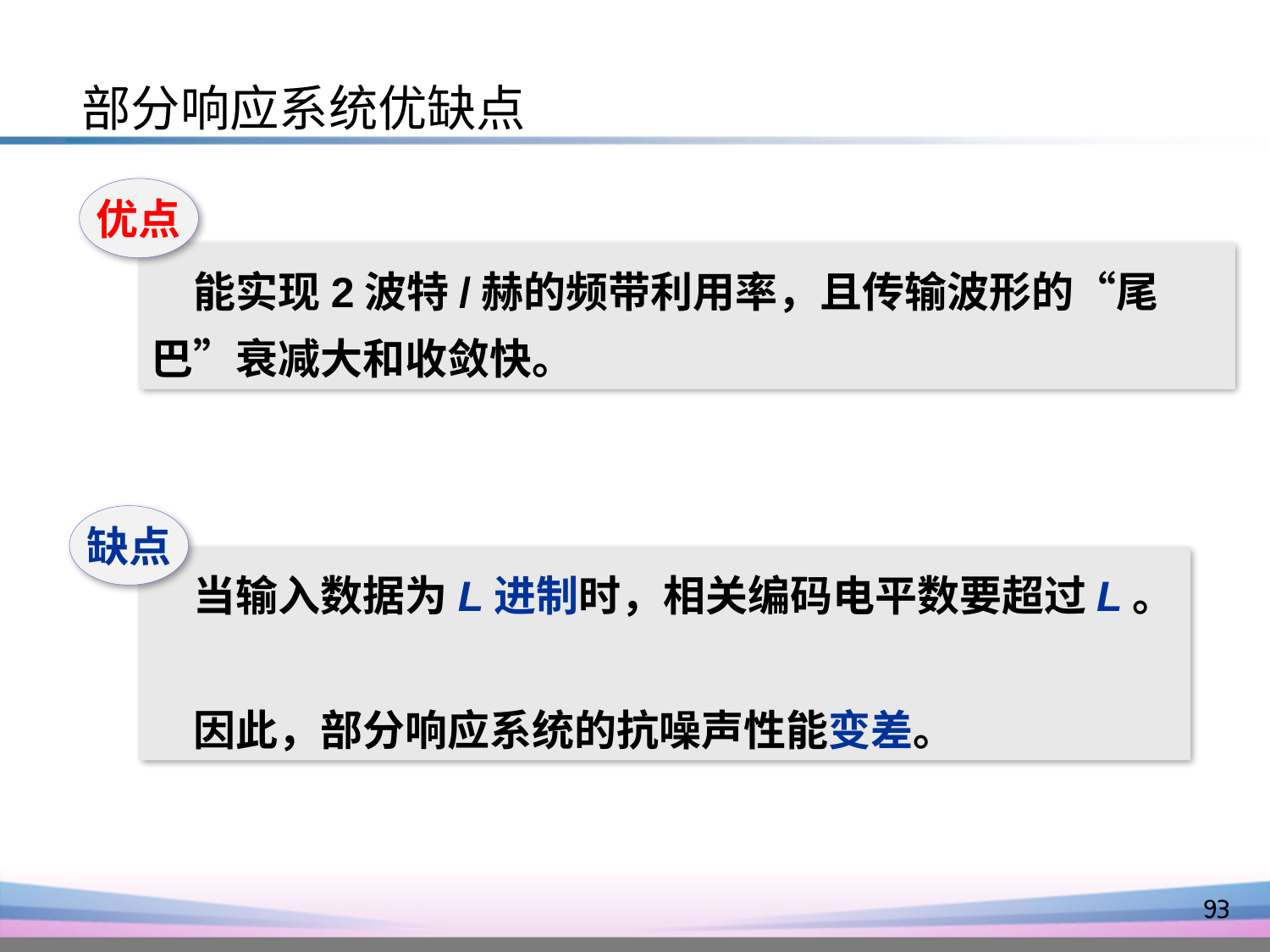

部分响应系统优缺点
优点
能实现2波特/赫的频带利用率，且传输波形的“尾巴”衰减大和收敛快。
缺点
当输入数据为L进制时，相关编码电平数要超过L。
因此，部分响应系统的抗噪声性能变差。
93